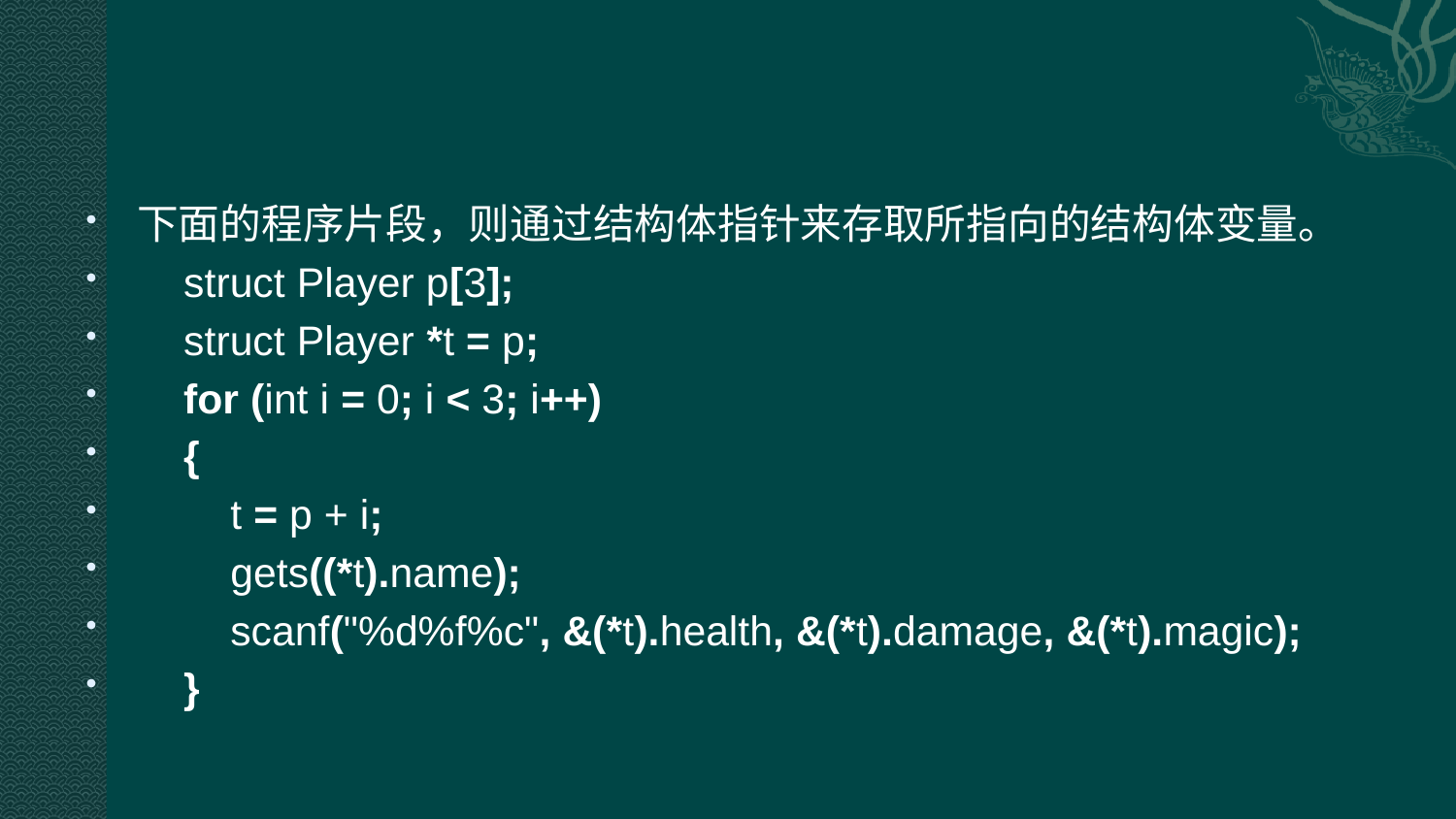

#
下面的程序片段，则通过结构体指针来存取所指向的结构体变量。
    struct Player p[3];
    struct Player *t = p;
    for (int i = 0; i < 3; i++)
    {
        t = p + i;
        gets((*t).name);
        scanf("%d%f%c", &(*t).health, &(*t).damage, &(*t).magic);
    }